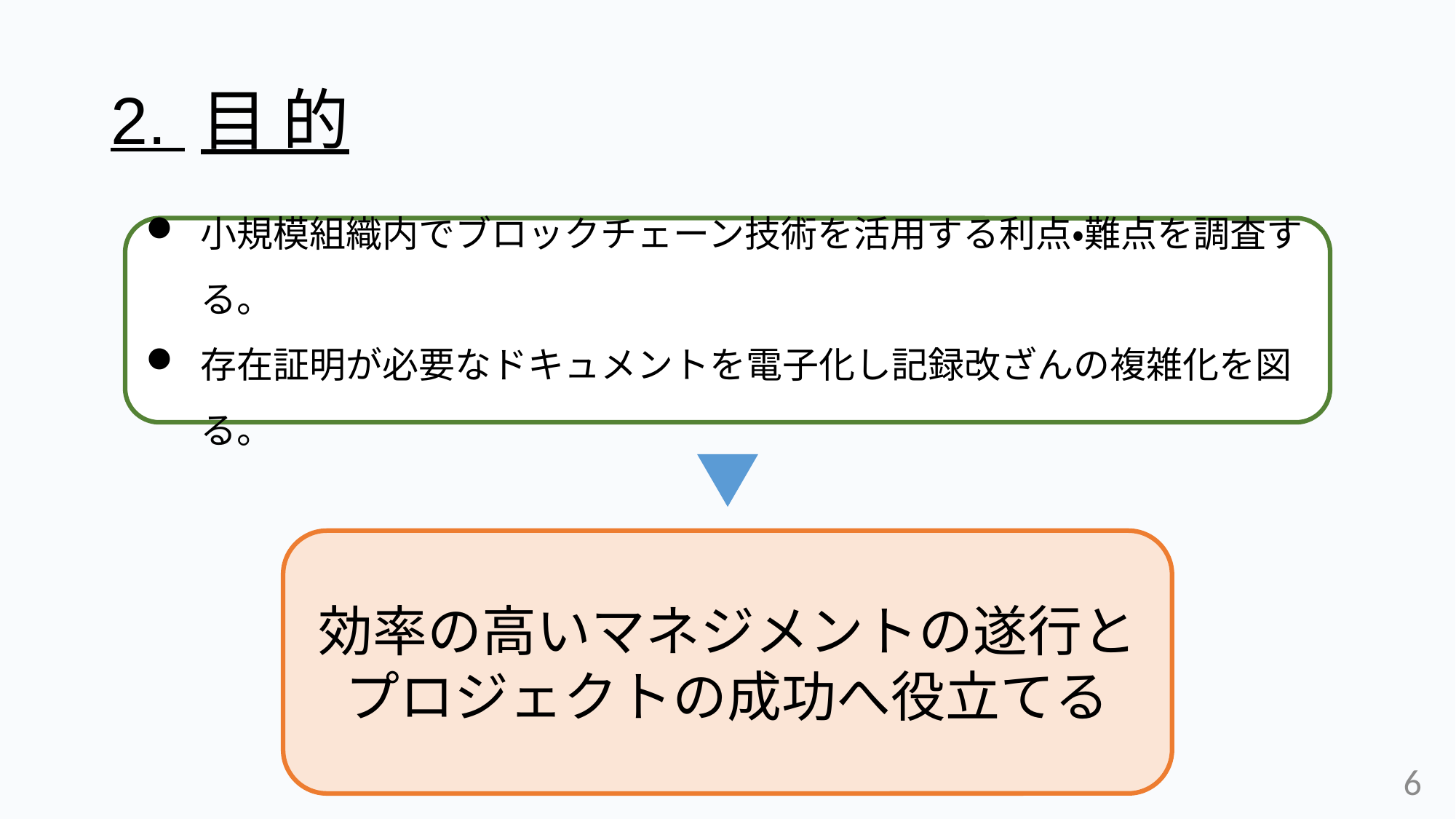

# 2. 目 的
小規模組織内でブロックチェーン技術を活用する利点・難点を調査する。
存在証明が必要なドキュメントを電子化し記録改ざんの複雑化を図る。

効率の高いマネジメントの遂行と
プロジェクトの成功へ役立てる
6